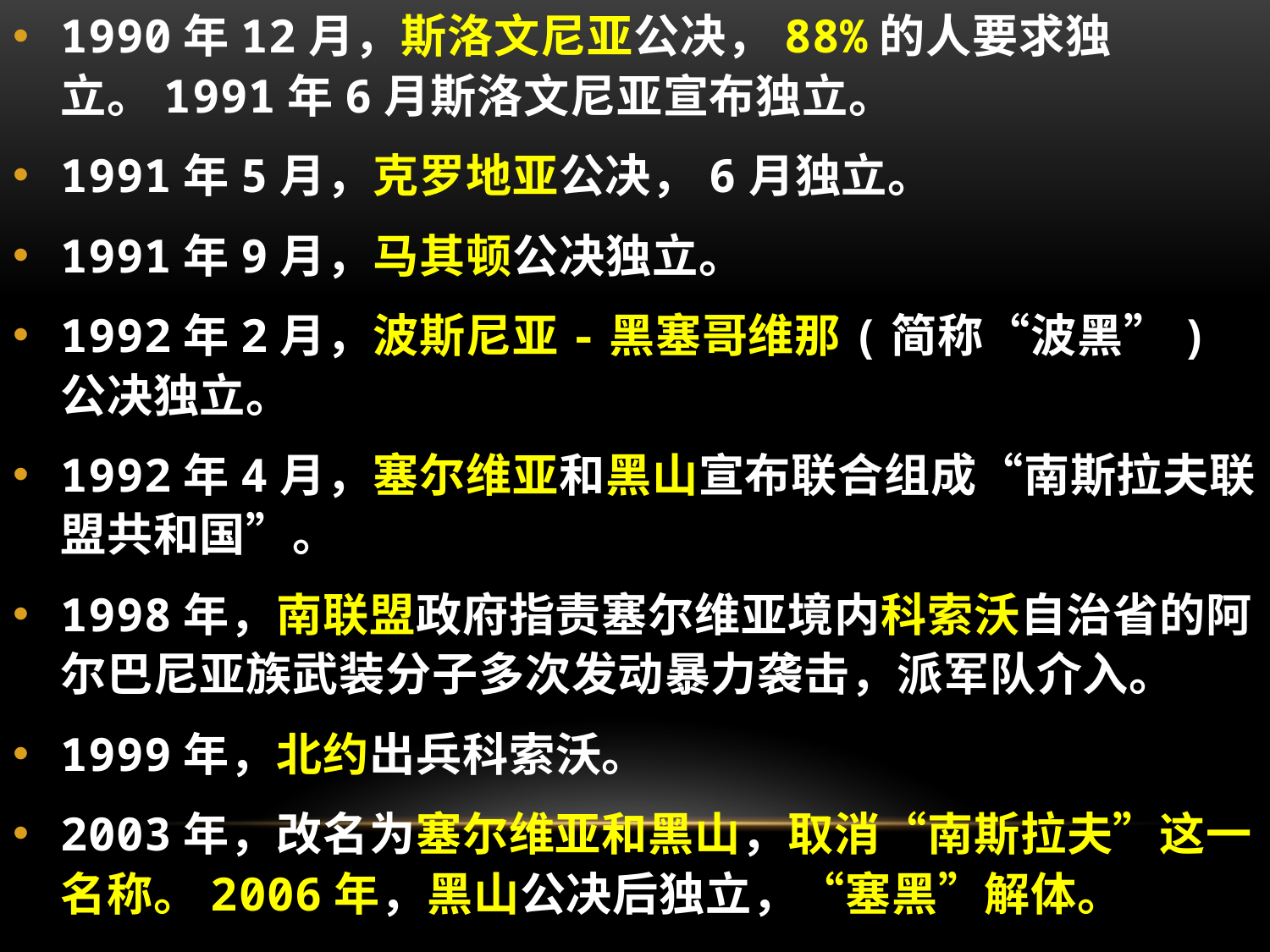

1990年12月，斯洛文尼亚公决，88%的人要求独立。1991年6月斯洛文尼亚宣布独立。
1991年5月，克罗地亚公决，6月独立。
1991年9月，马其顿公决独立。
1992年2月，波斯尼亚-黑塞哥维那(简称“波黑”)公决独立。
1992年4月，塞尔维亚和黑山宣布联合组成“南斯拉夫联盟共和国”。
1998年，南联盟政府指责塞尔维亚境内科索沃自治省的阿尔巴尼亚族武装分子多次发动暴力袭击，派军队介入。
1999年，北约出兵科索沃。
2003年，改名为塞尔维亚和黑山，取消“南斯拉夫”这一名称。2006年，黑山公决后独立，“塞黑”解体。